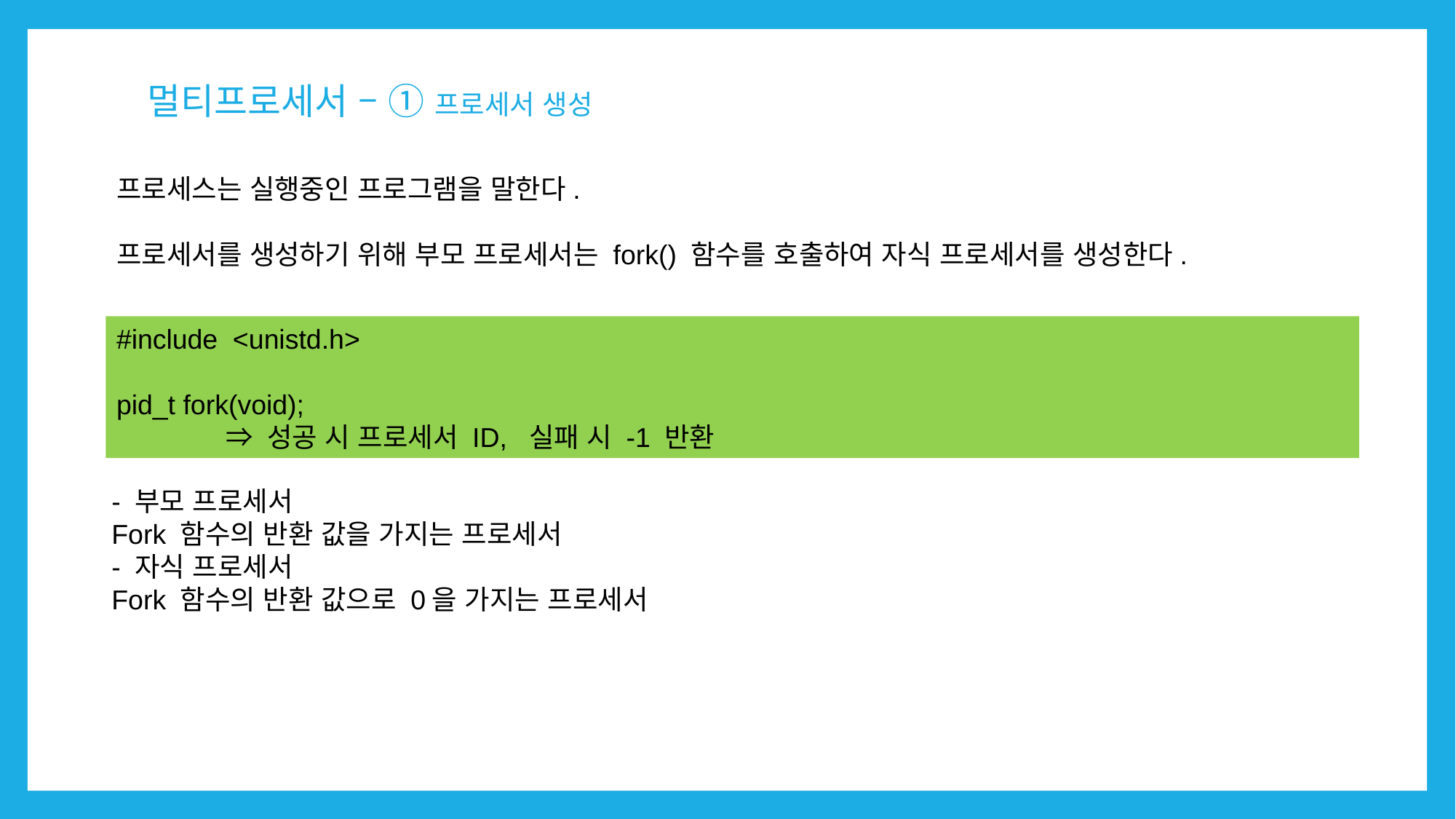

# 멀티프로세서 – ① 프로세서 생성

프로세스는 실행중인 프로그램을 말한다.

프로세서를 생성하기 위해 부모 프로세서는 fork() 함수를 호출하여 자식 프로세서를 생성한다.

#include  <unistd.h>

pid_t fork(void);
	⇒ 성공 시 프로세서 ID,  실패 시 -1 반환
- 부모 프로세서
Fork 함수의 반환 값을 가지는 프로세서
- 자식 프로세서
Fork 함수의 반환 값으로 0을 가지는 프로세서